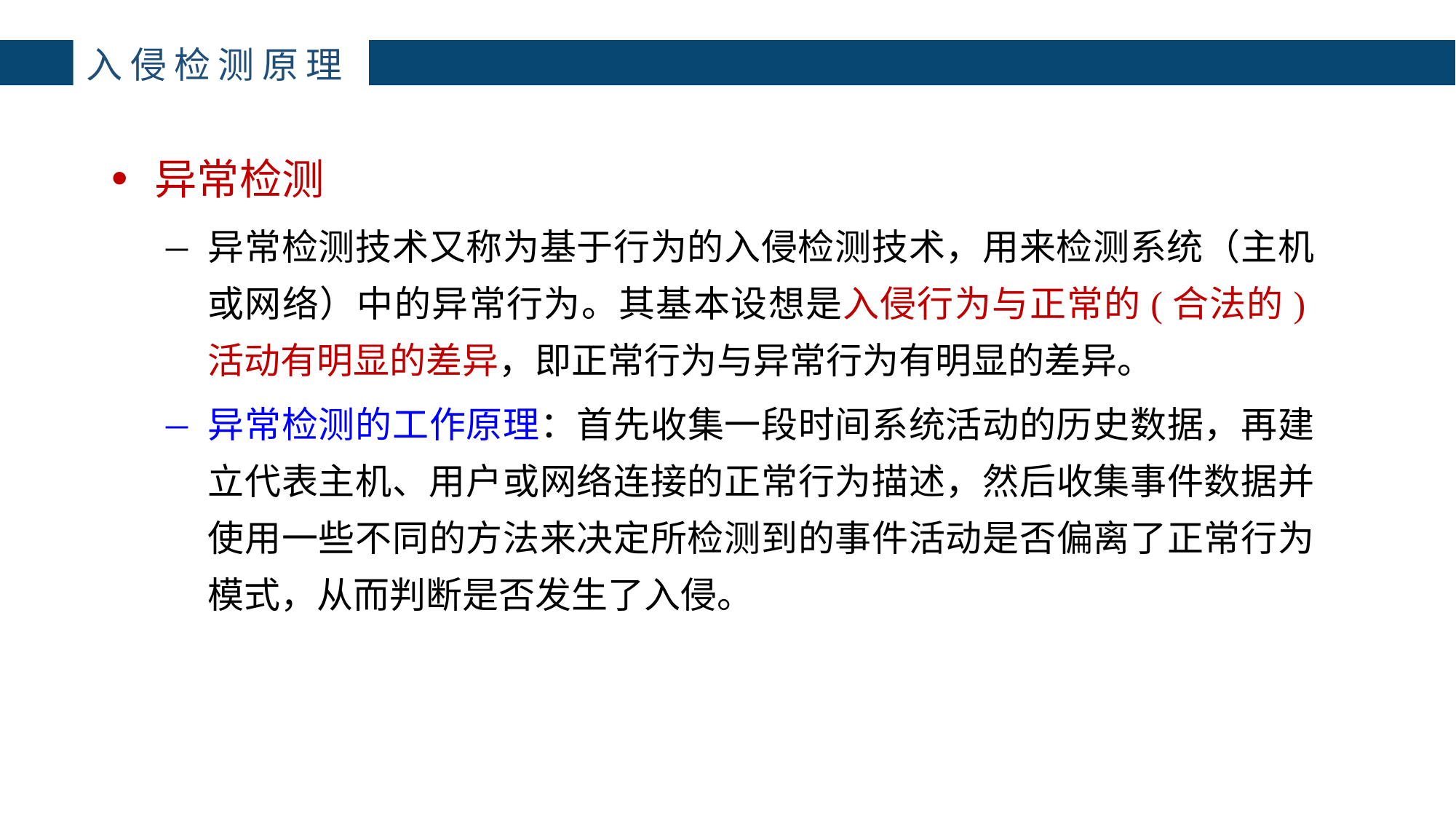

# 入侵检测原理
异常检测
异常检测技术又称为基于行为的入侵检测技术，用来检测系统（主机或网络）中的异常行为。其基本设想是入侵行为与正常的(合法的)活动有明显的差异，即正常行为与异常行为有明显的差异。
异常检测的工作原理：首先收集一段时间系统活动的历史数据，再建立代表主机、用户或网络连接的正常行为描述，然后收集事件数据并使用一些不同的方法来决定所检测到的事件活动是否偏离了正常行为模式，从而判断是否发生了入侵。